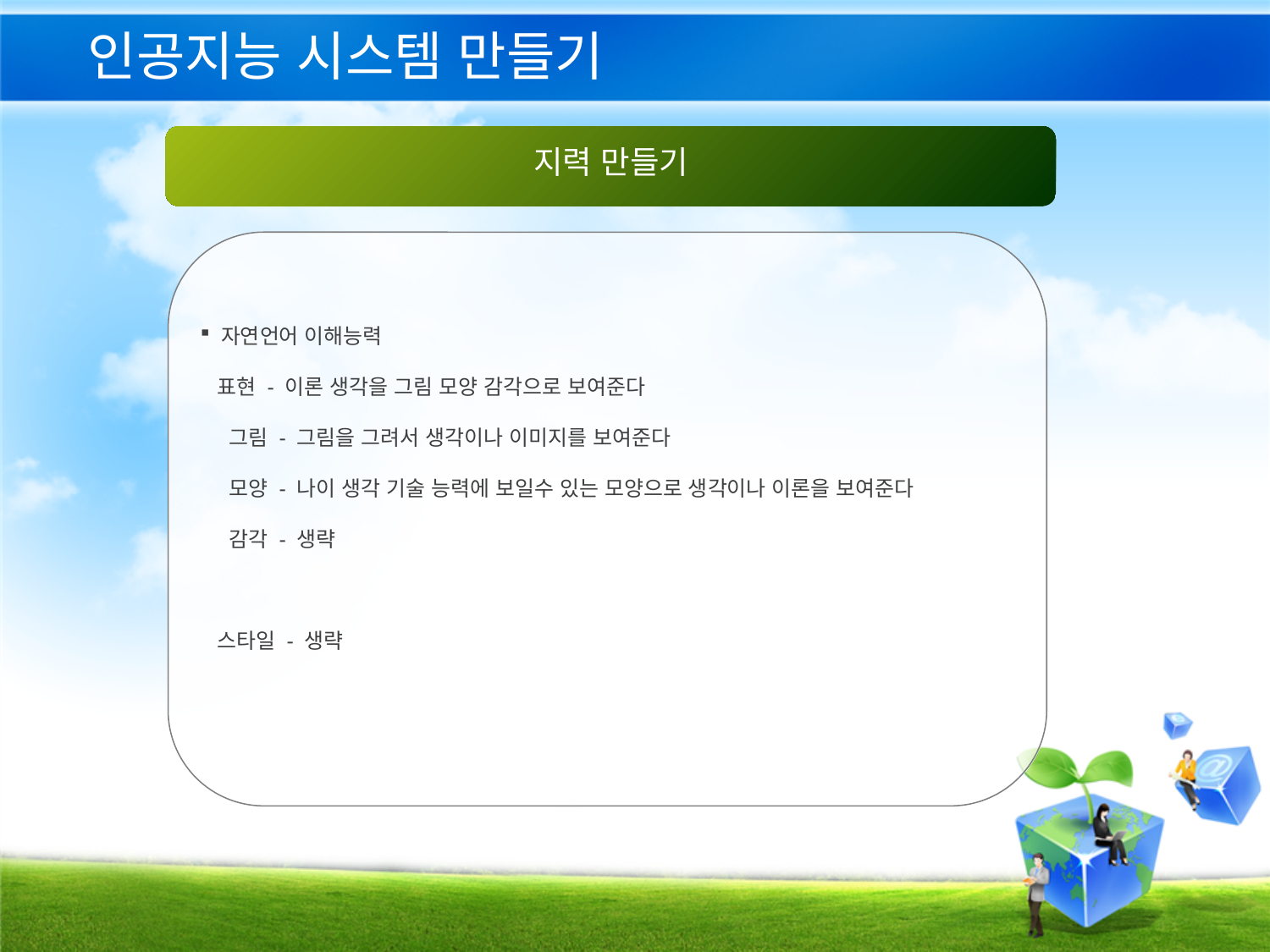

# 인공지능 시스템 만들기

지력 만들기

 자연언어 이해능력
  표현 - 이론 생각을 그림 모양 감각으로 보여준다
    그림 - 그림을 그려서 생각이나 이미지를 보여준다
    모양 - 나이 생각 기술 능력에 보일수 있는 모양으로 생각이나 이론을 보여준다
    감각 - 생략

  스타일 - 생략